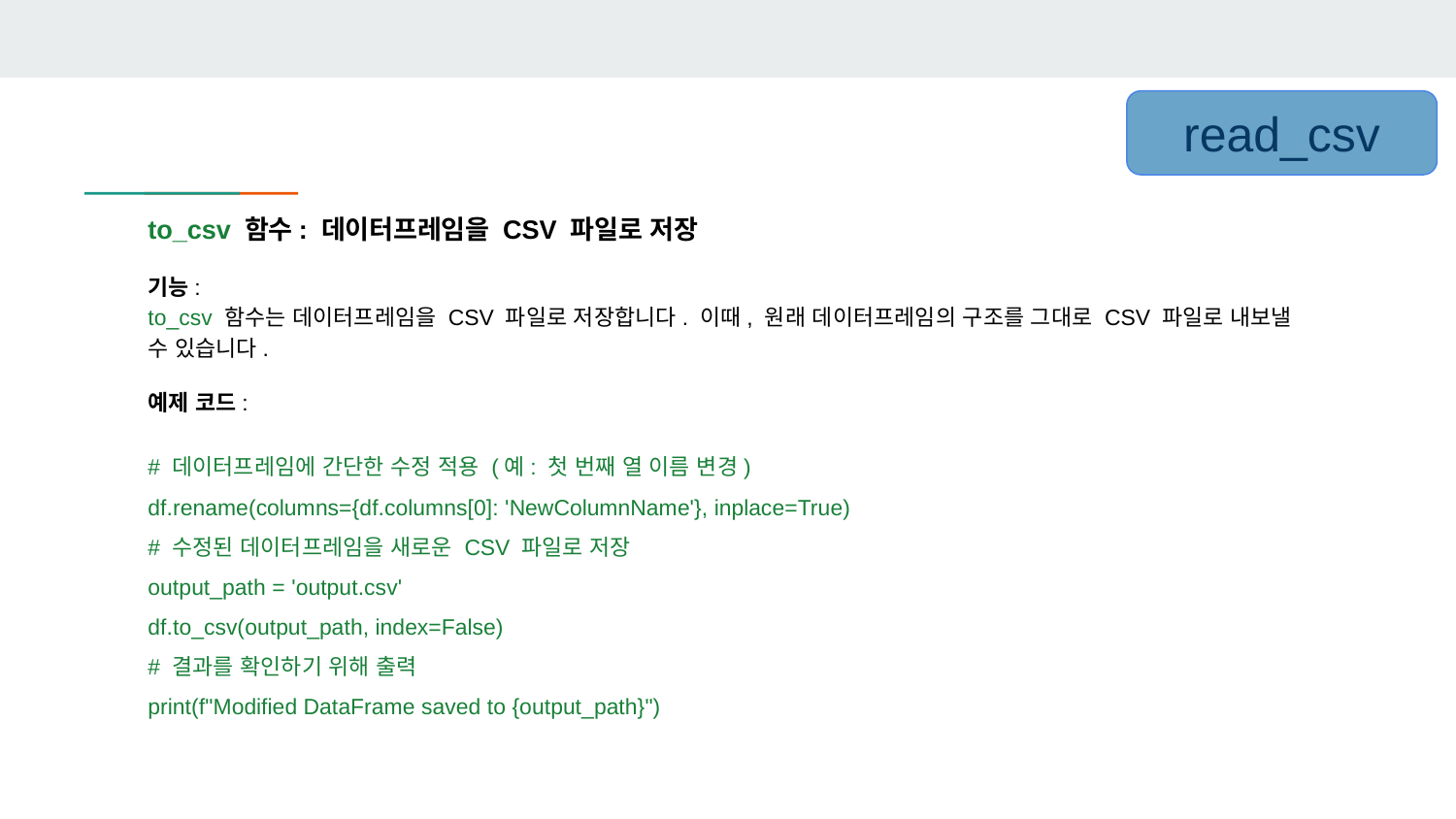

read_csv
to_csv 함수: 데이터프레임을 CSV 파일로 저장
기능:
to_csv 함수는 데이터프레임을 CSV 파일로 저장합니다. 이때, 원래 데이터프레임의 구조를 그대로 CSV 파일로 내보낼 수 있습니다.
예제 코드:
# 데이터프레임에 간단한 수정 적용 (예: 첫 번째 열 이름 변경)
df.rename(columns={df.columns[0]: 'NewColumnName'}, inplace=True)
# 수정된 데이터프레임을 새로운 CSV 파일로 저장
output_path = 'output.csv'
df.to_csv(output_path, index=False)
# 결과를 확인하기 위해 출력
print(f"Modified DataFrame saved to {output_path}")